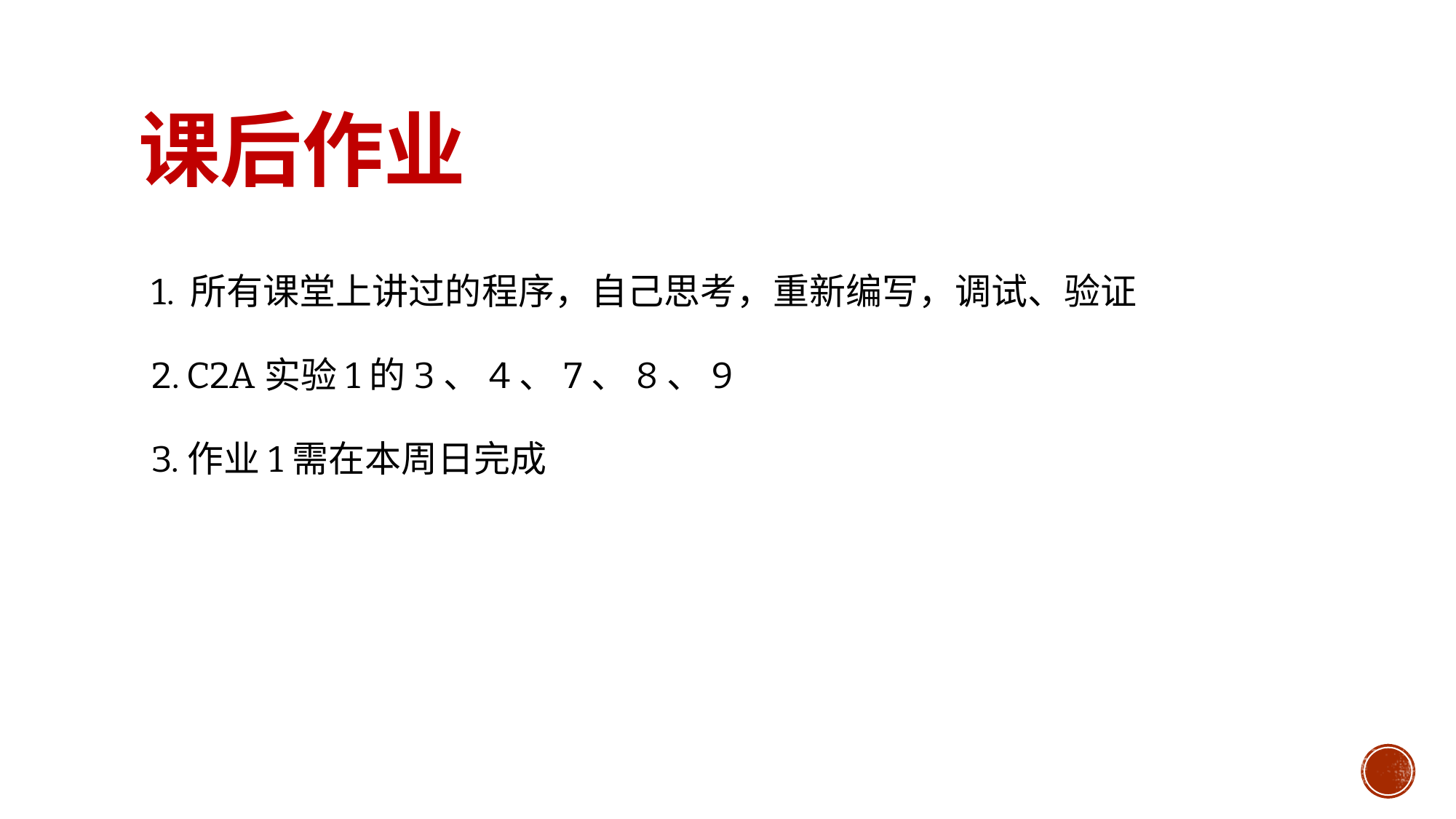

# 课后作业
1. 所有课堂上讲过的程序，自己思考，重新编写，调试、验证
2. C2A实验1的3、4、7、8、9
3.作业1需在本周日完成